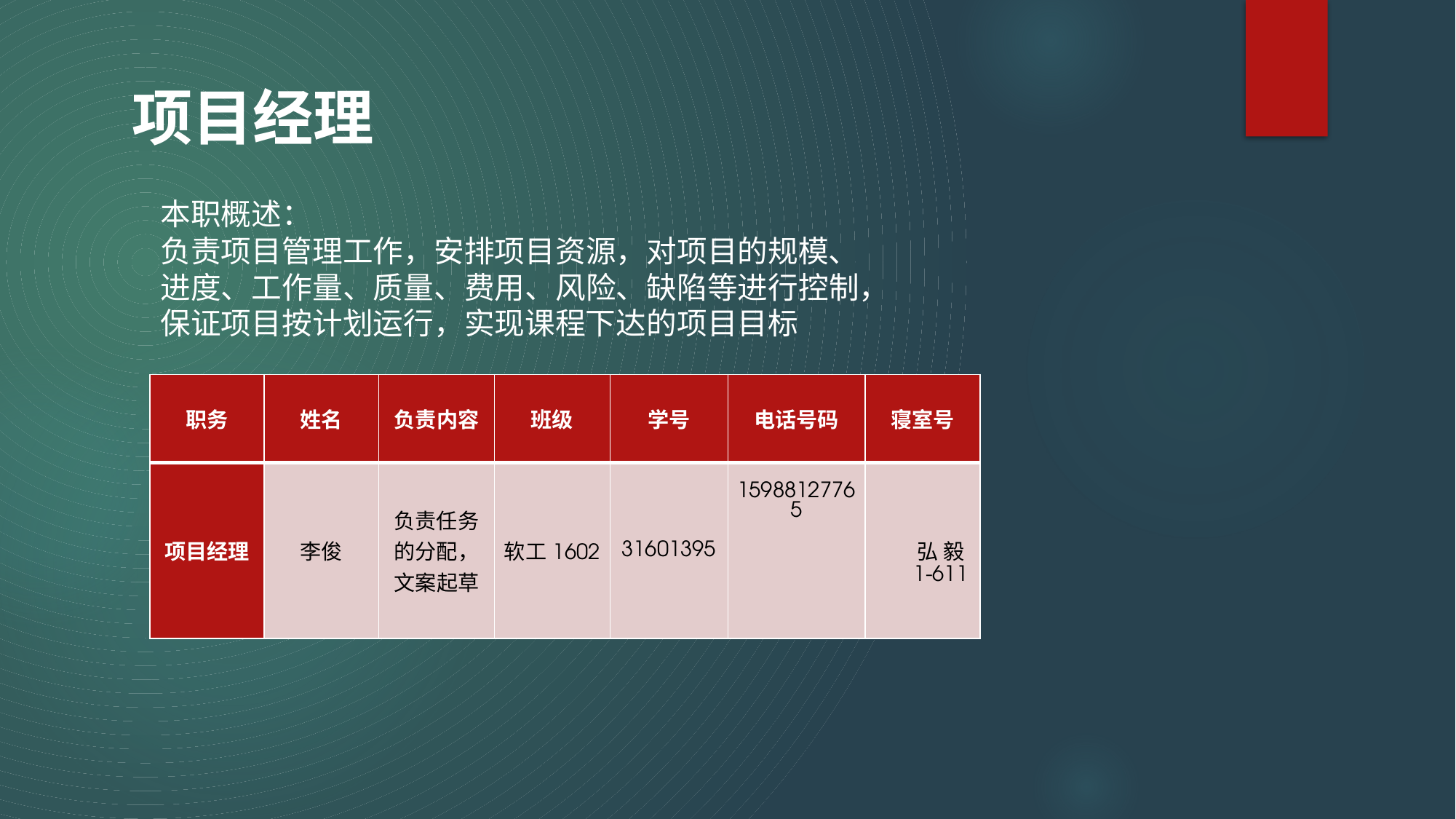

项目经理
本职概述：
负责项目管理工作，安排项目资源，对项目的规模、进度、工作量、质量、费用、风险、缺陷等进行控制，保证项目按计划运行，实现课程下达的项目目标
| 职务 | 姓名 | 负责内容 | 班级 | 学号 | 电话号码 | 寝室号 |
| --- | --- | --- | --- | --- | --- | --- |
| 项目经理 | 李俊 | 负责任务的分配，文案起草 | 软工1602 | 31601395 | 15988127765 | 弘 毅 1-611 |